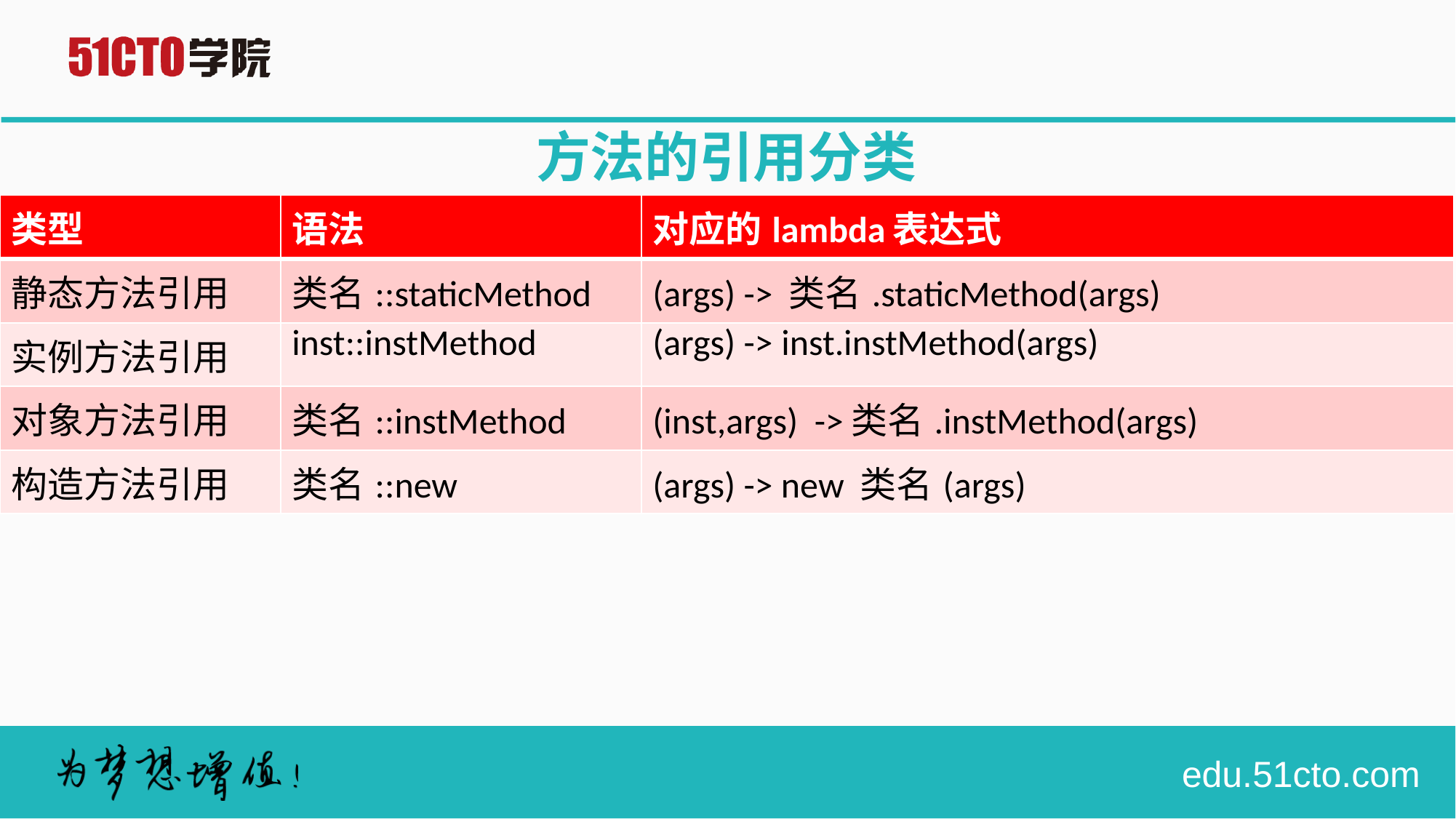

# 方法的引用分类
| 类型 | 语法 | 对应的lambda表达式 |
| --- | --- | --- |
| 静态方法引用 | 类名::staticMethod | (args) -> 类名.staticMethod(args) |
| 实例方法引用 | inst::instMethod | (args) -> inst.instMethod(args) |
| 对象方法引用 | 类名::instMethod | (inst,args) ->类名.instMethod(args) |
| 构造方法引用 | 类名::new | (args) -> new 类名(args) |